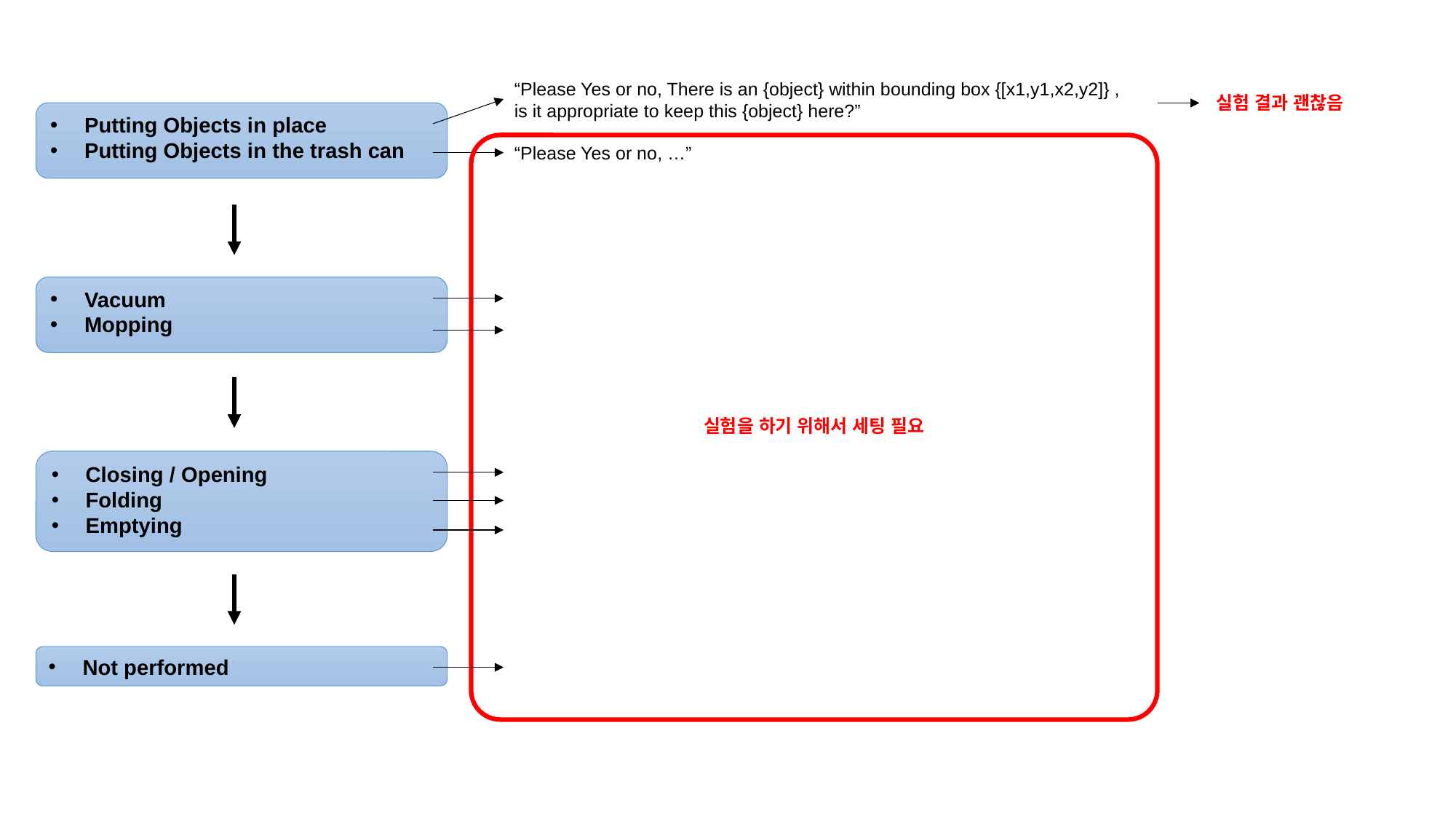

“Please Yes or no, There is an {object} within bounding box {[x1,y1,x2,y2]} ,
is it appropriate to keep this {object} here?”
실험 결과 괜찮음
Putting Objects in place
Putting Objects in the trash can

“Please Yes or no, …”
Vacuum
Mopping
실험을 하기 위해서 세팅 필요
Closing / Opening
Folding
Emptying
Not performed